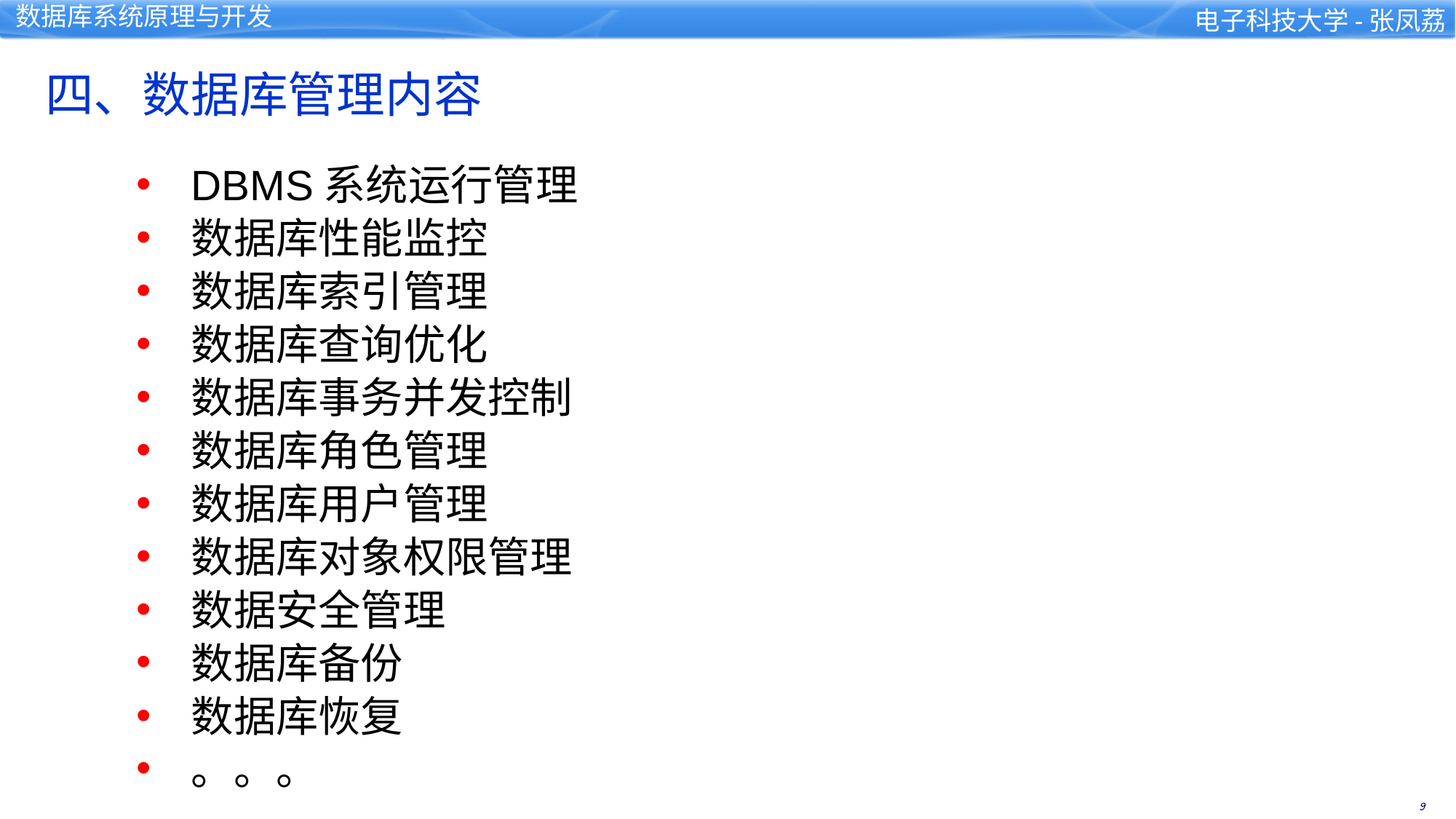

四、数据库管理内容
DBMS系统运行管理
数据库性能监控
数据库索引管理
数据库查询优化
数据库事务并发控制
数据库角色管理
数据库用户管理
数据库对象权限管理
数据安全管理
数据库备份
数据库恢复
。。。